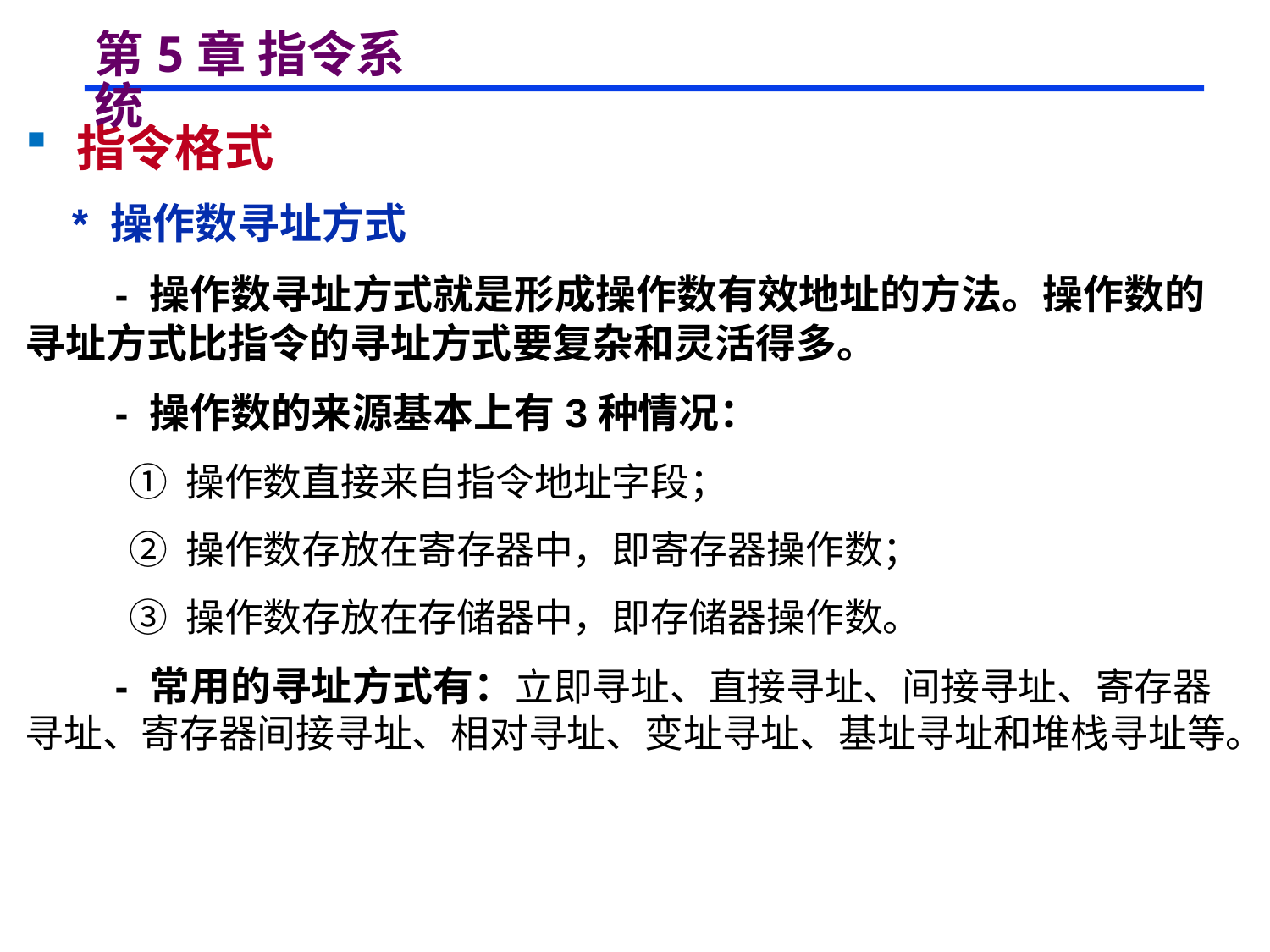

# 第5章 指令系统
 指令格式
    * 操作数寻址方式
        - 操作数寻址方式就是形成操作数有效地址的方法。操作数的寻址方式比指令的寻址方式要复杂和灵活得多。
        - 操作数的来源基本上有3种情况：
            ① 操作数直接来自指令地址字段；
            ② 操作数存放在寄存器中，即寄存器操作数；
            ③ 操作数存放在存储器中，即存储器操作数。
        - 常用的寻址方式有：立即寻址、直接寻址、间接寻址、寄存器寻址、寄存器间接寻址、相对寻址、变址寻址、基址寻址和堆栈寻址等。